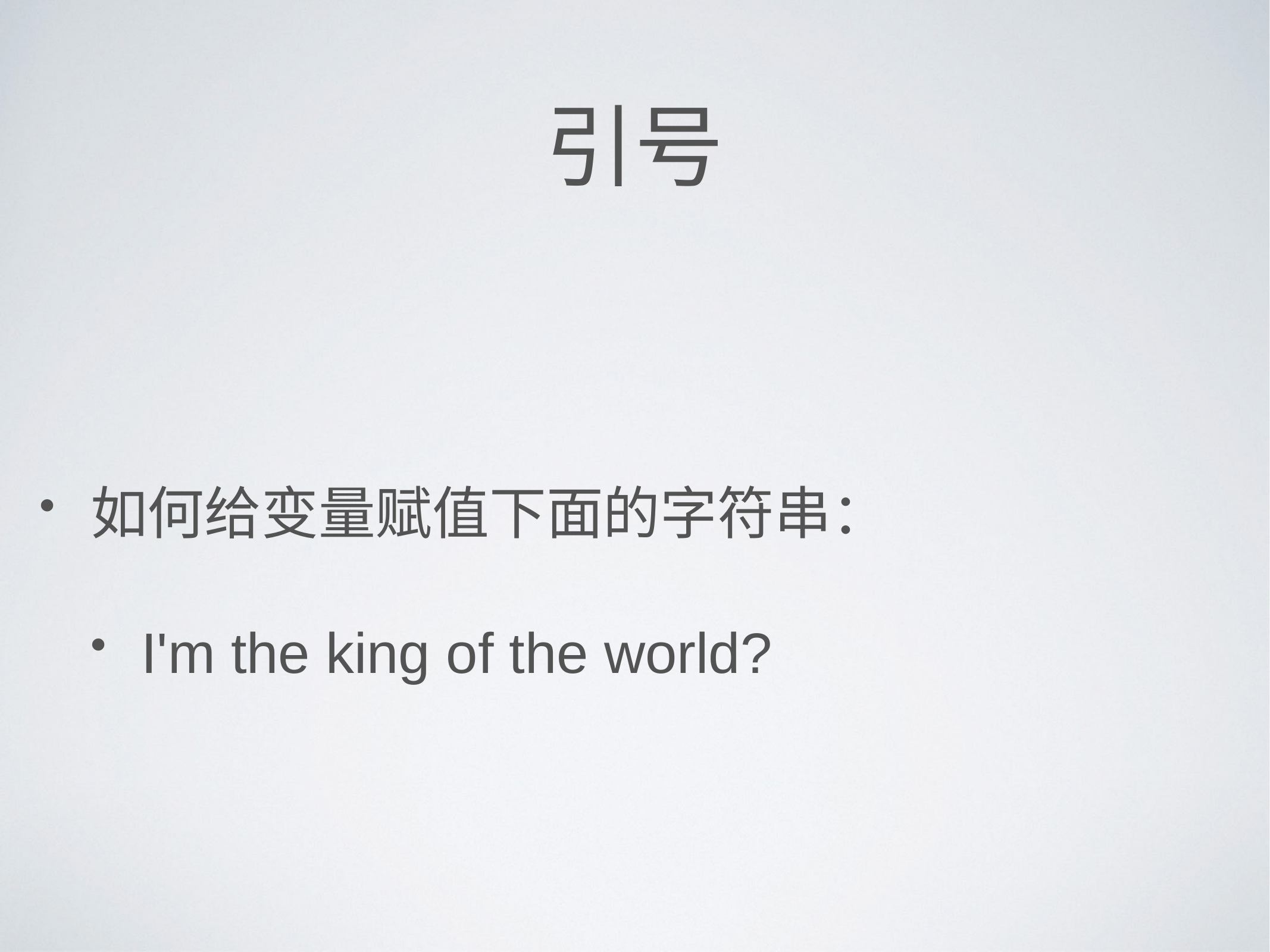

# 引号
如何给变量赋值下面的字符串：
I'm the king of the world?